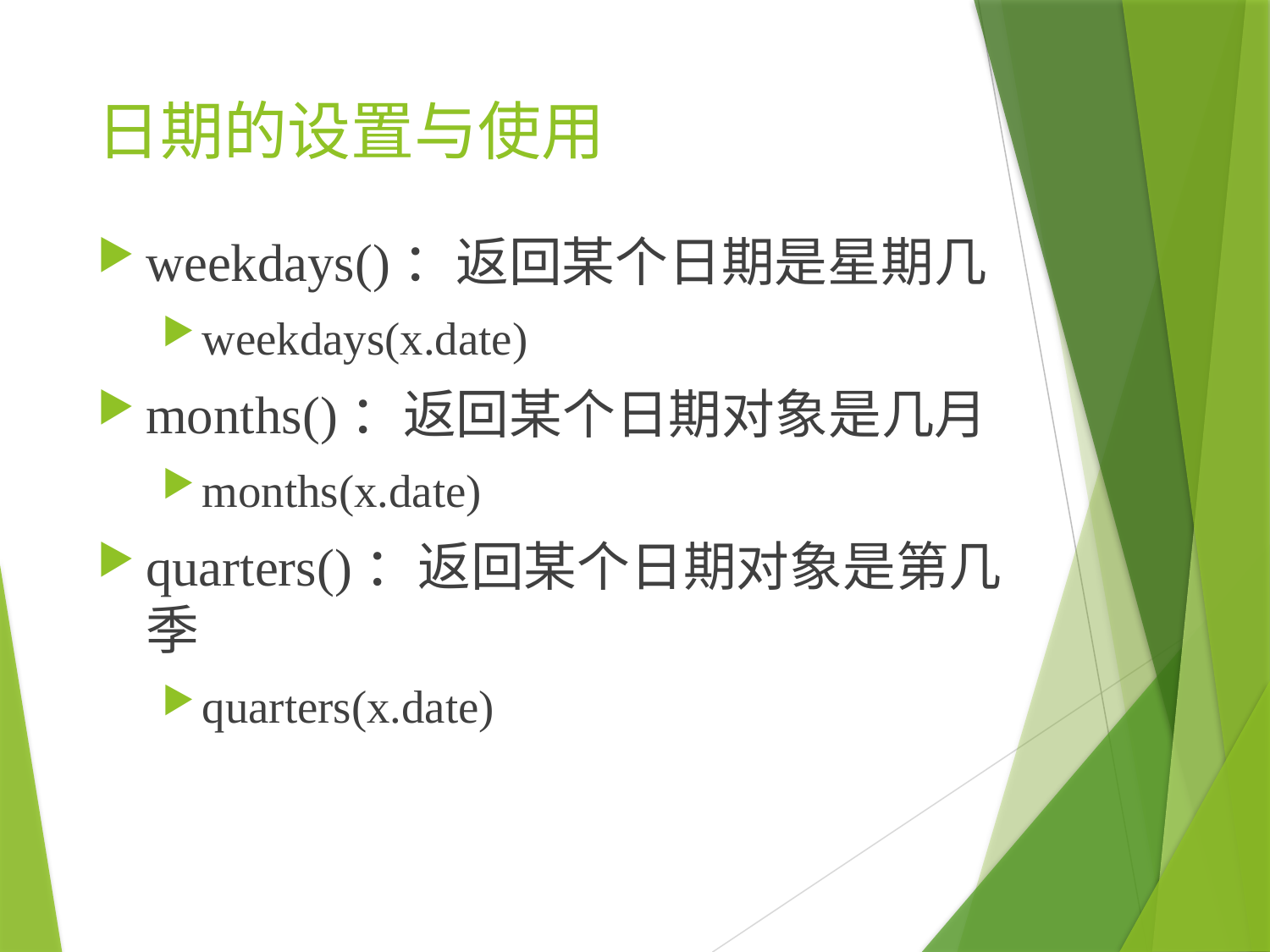

# 日期的设置与使用
weekdays()：返回某个日期是星期几
weekdays(x.date)
months()：返回某个日期对象是几月
months(x.date)
quarters()：返回某个日期对象是第几季
quarters(x.date)